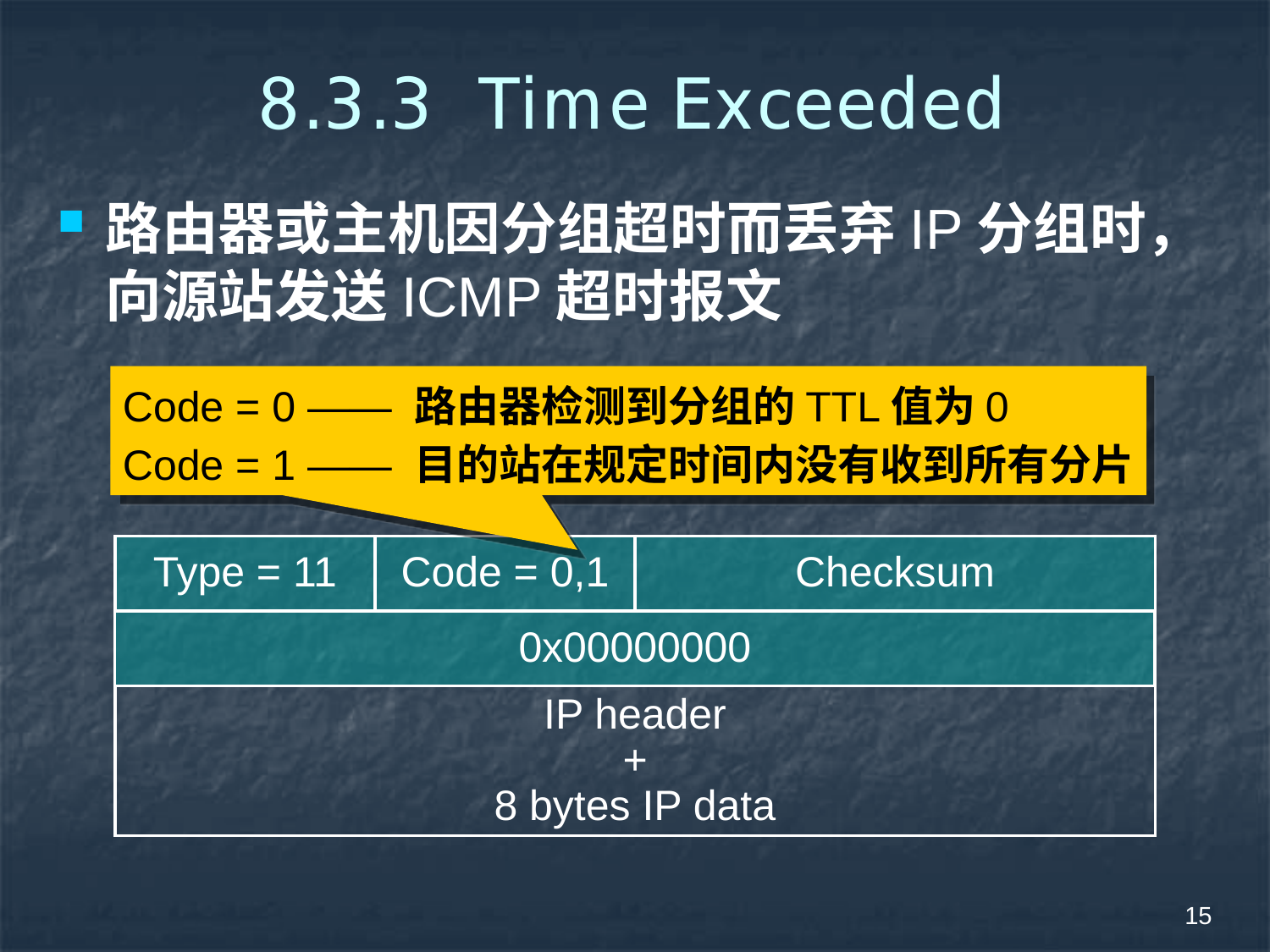

# 8.3.3  Time Exceeded
路由器或主机因分组超时而丢弃IP分组时，向源站发送ICMP超时报文
Code = 0 —— 路由器检测到分组的TTL值为0
Code = 1 —— 目的站在规定时间内没有收到所有分片
Type = 11
Code = 0,1
Checksum
0x00000000
IP header
+
8 bytes IP data
15